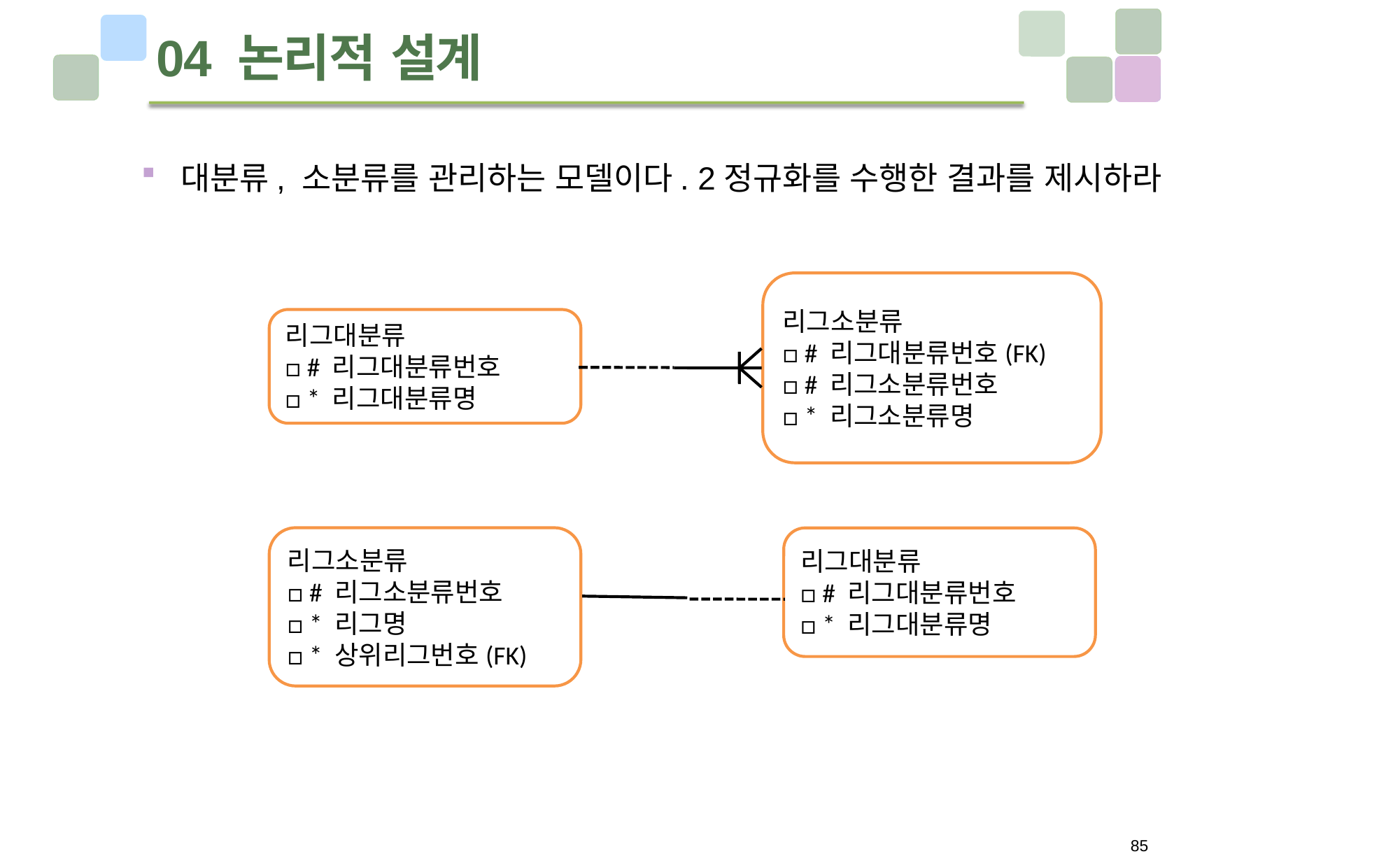

# 04 논리적 설계
대분류, 소분류를 관리하는 모델이다. 2정규화를 수행한 결과를 제시하라
리그소분류
□ # 리그대분류번호(FK)
□ # 리그소분류번호
□ * 리그소분류명
리그대분류
□ # 리그대분류번호
□ * 리그대분류명
리그소분류
□ # 리그소분류번호
□ * 리그명
□ * 상위리그번호(FK)
리그대분류
□ # 리그대분류번호
□ * 리그대분류명
85